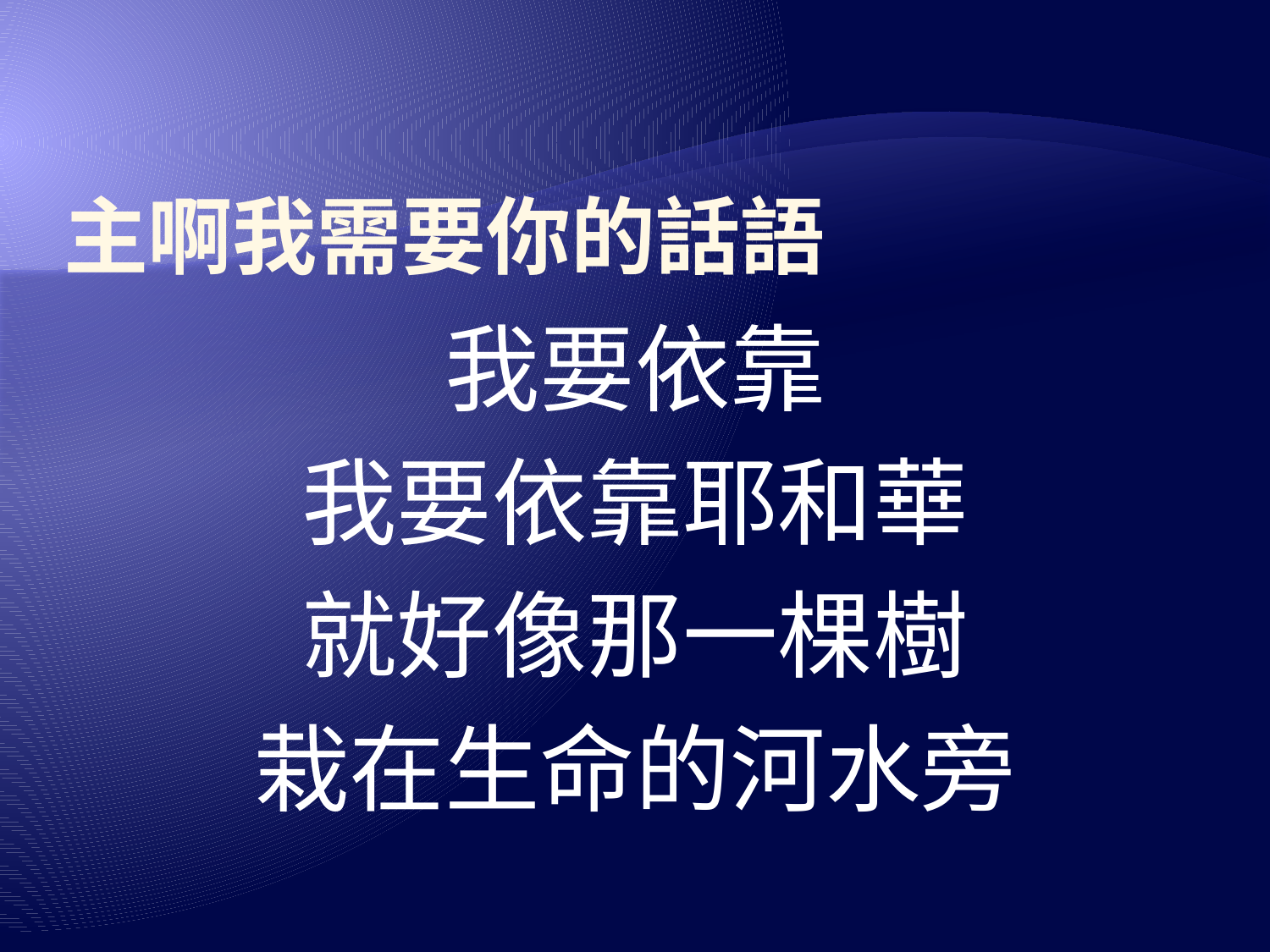

# 主啊我需要你的話語
我要依靠
我要依靠耶和華
就好像那一棵樹
栽在生命的河水旁